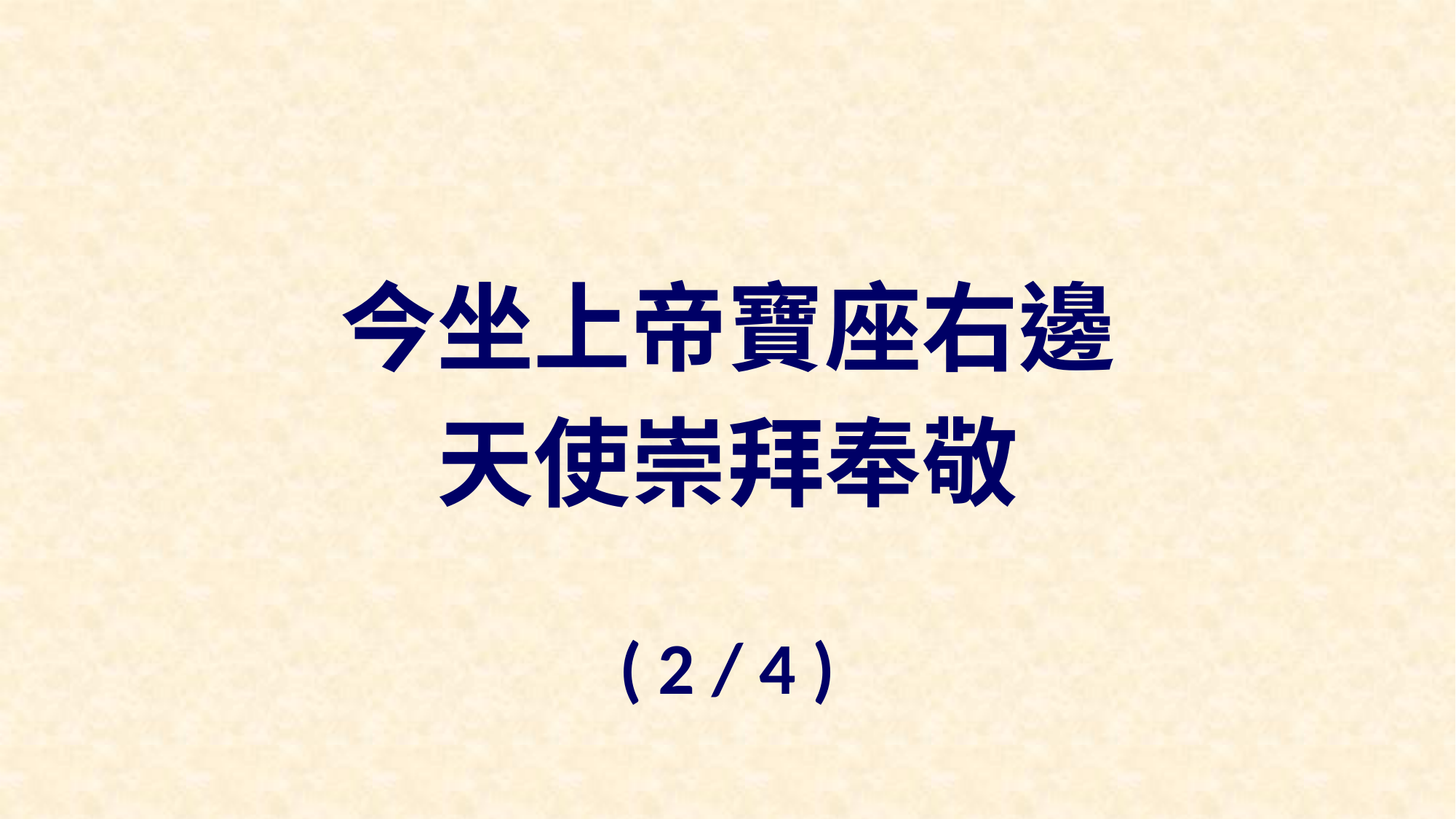

今坐上帝寶座右邊
天使崇拜奉敬
( 2 / 4 )